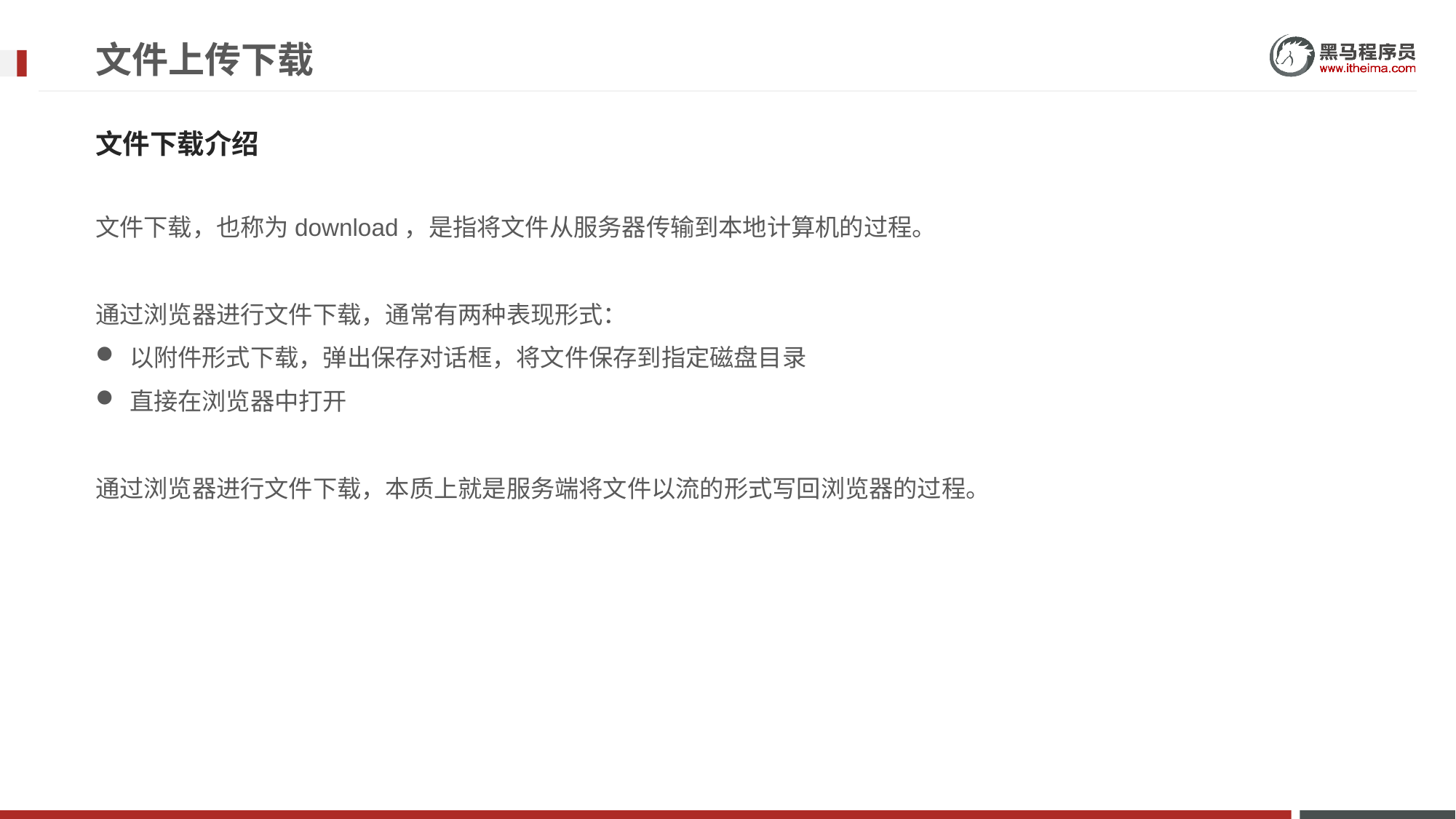

# 文件上传下载
文件下载介绍
文件下载，也称为download，是指将文件从服务器传输到本地计算机的过程。

通过浏览器进行文件下载，通常有两种表现形式：
以附件形式下载，弹出保存对话框，将文件保存到指定磁盘目录
直接在浏览器中打开

通过浏览器进行文件下载，本质上就是服务端将文件以流的形式写回浏览器的过程。